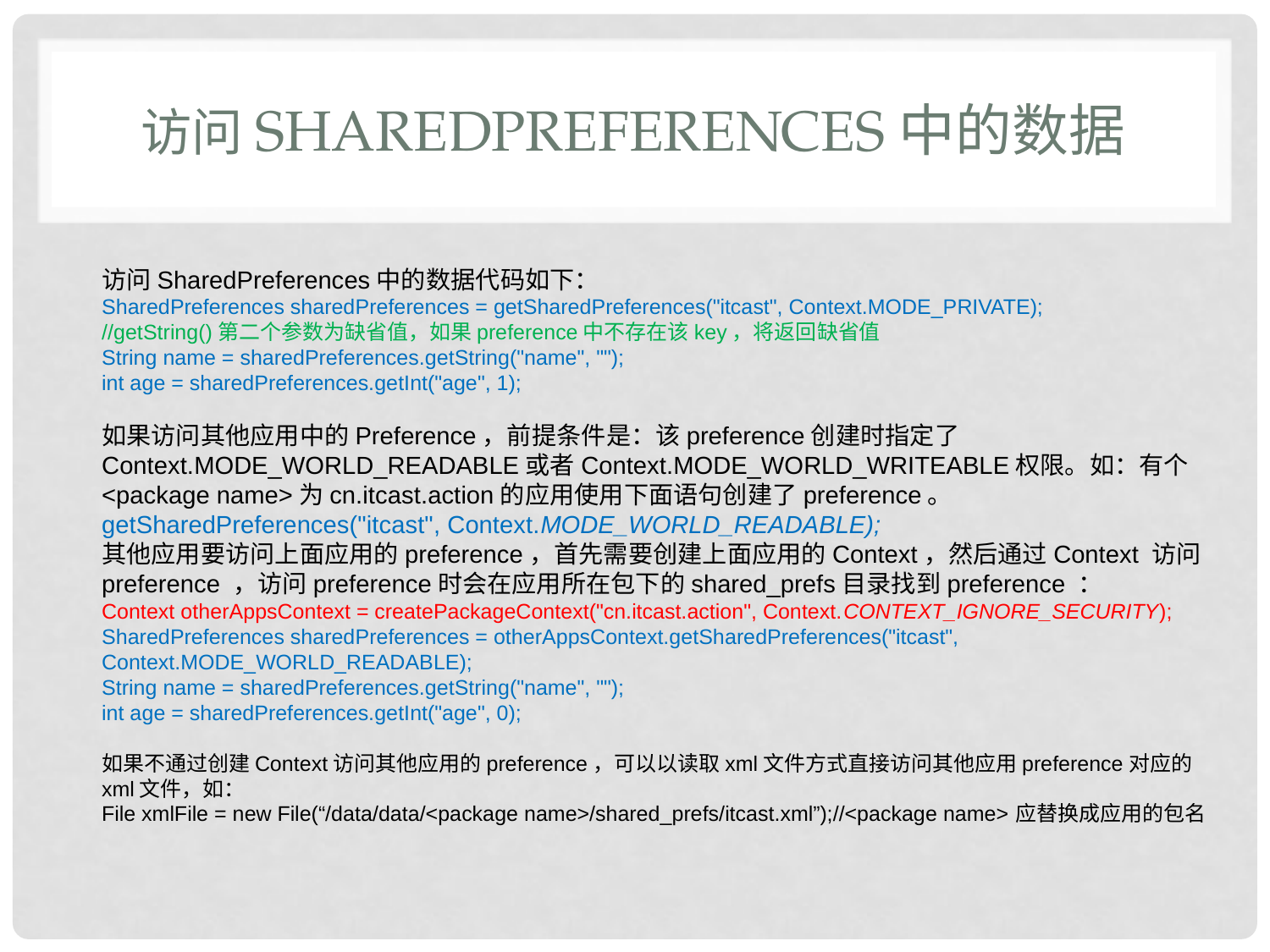

# 访问SharedPreferences中的数据
访问SharedPreferences中的数据代码如下：
SharedPreferences sharedPreferences = getSharedPreferences("itcast", Context.MODE_PRIVATE);
//getString()第二个参数为缺省值，如果preference中不存在该key，将返回缺省值
String name = sharedPreferences.getString("name", "");
int age = sharedPreferences.getInt("age", 1);

如果访问其他应用中的Preference，前提条件是：该preference创建时指定了Context.MODE_WORLD_READABLE或者Context.MODE_WORLD_WRITEABLE权限。如：有个<package name>为cn.itcast.action的应用使用下面语句创建了preference。
getSharedPreferences("itcast", Context.MODE_WORLD_READABLE);
其他应用要访问上面应用的preference，首先需要创建上面应用的Context，然后通过Context 访问preference ，访问preference时会在应用所在包下的shared_prefs目录找到preference ：
Context otherAppsContext = createPackageContext("cn.itcast.action", Context.CONTEXT_IGNORE_SECURITY);
SharedPreferences sharedPreferences = otherAppsContext.getSharedPreferences("itcast", Context.MODE_WORLD_READABLE);
String name = sharedPreferences.getString("name", "");
int age = sharedPreferences.getInt("age", 0);

如果不通过创建Context访问其他应用的preference，可以以读取xml文件方式直接访问其他应用preference对应的xml文件，如：
File xmlFile = new File(“/data/data/<package name>/shared_prefs/itcast.xml”);//<package name>应替换成应用的包名